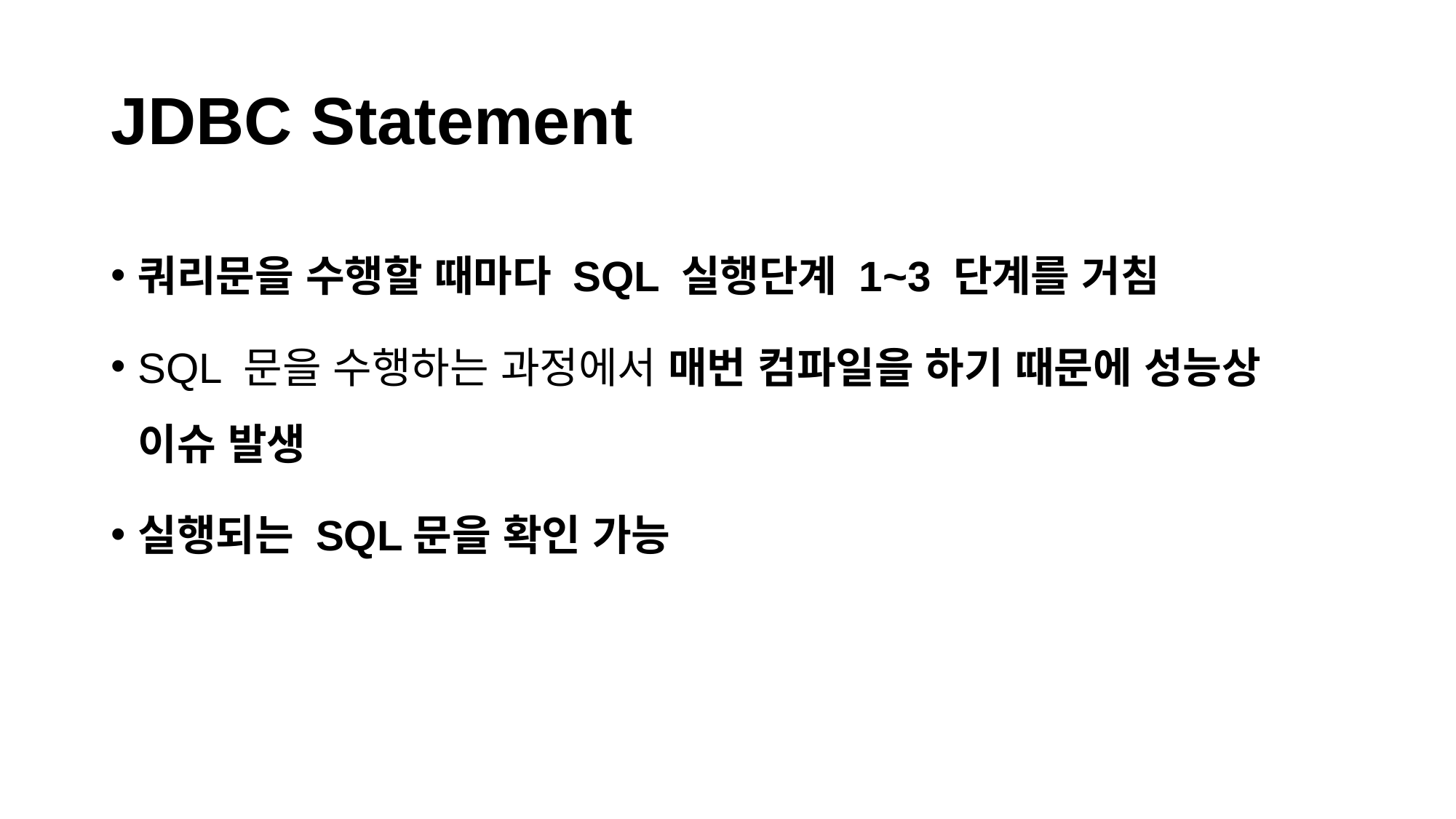

# JDBC Statement
쿼리문을 수행할 때마다 SQL 실행단계 1~3 단계를 거침
SQL 문을 수행하는 과정에서 매번 컴파일을 하기 때문에 성능상 이슈 발생
실행되는 SQL문을 확인 가능